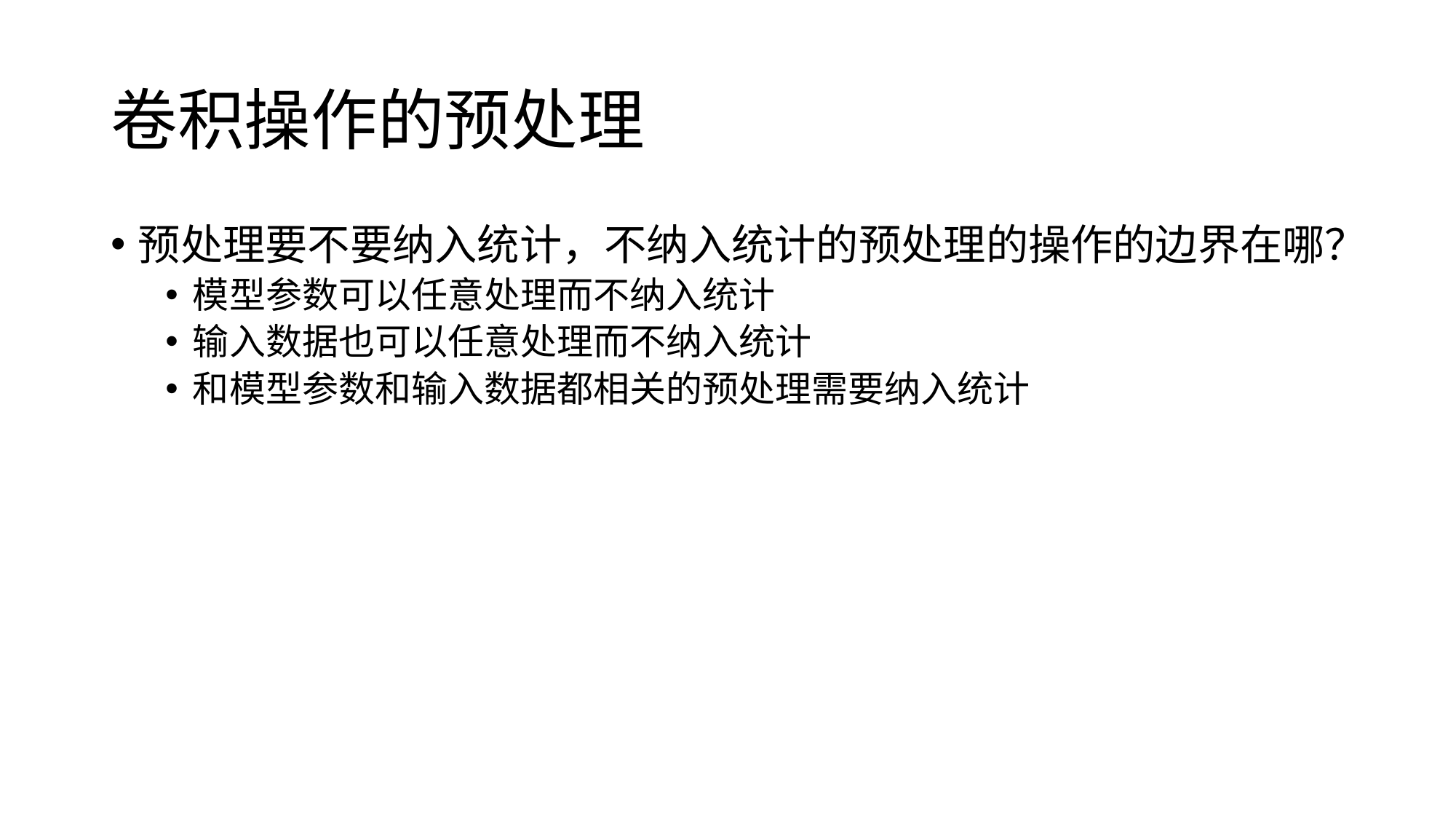

# 卷积操作的预处理
预处理要不要纳入统计，不纳入统计的预处理的操作的边界在哪？
模型参数可以任意处理而不纳入统计
输入数据也可以任意处理而不纳入统计
和模型参数和输入数据都相关的预处理需要纳入统计